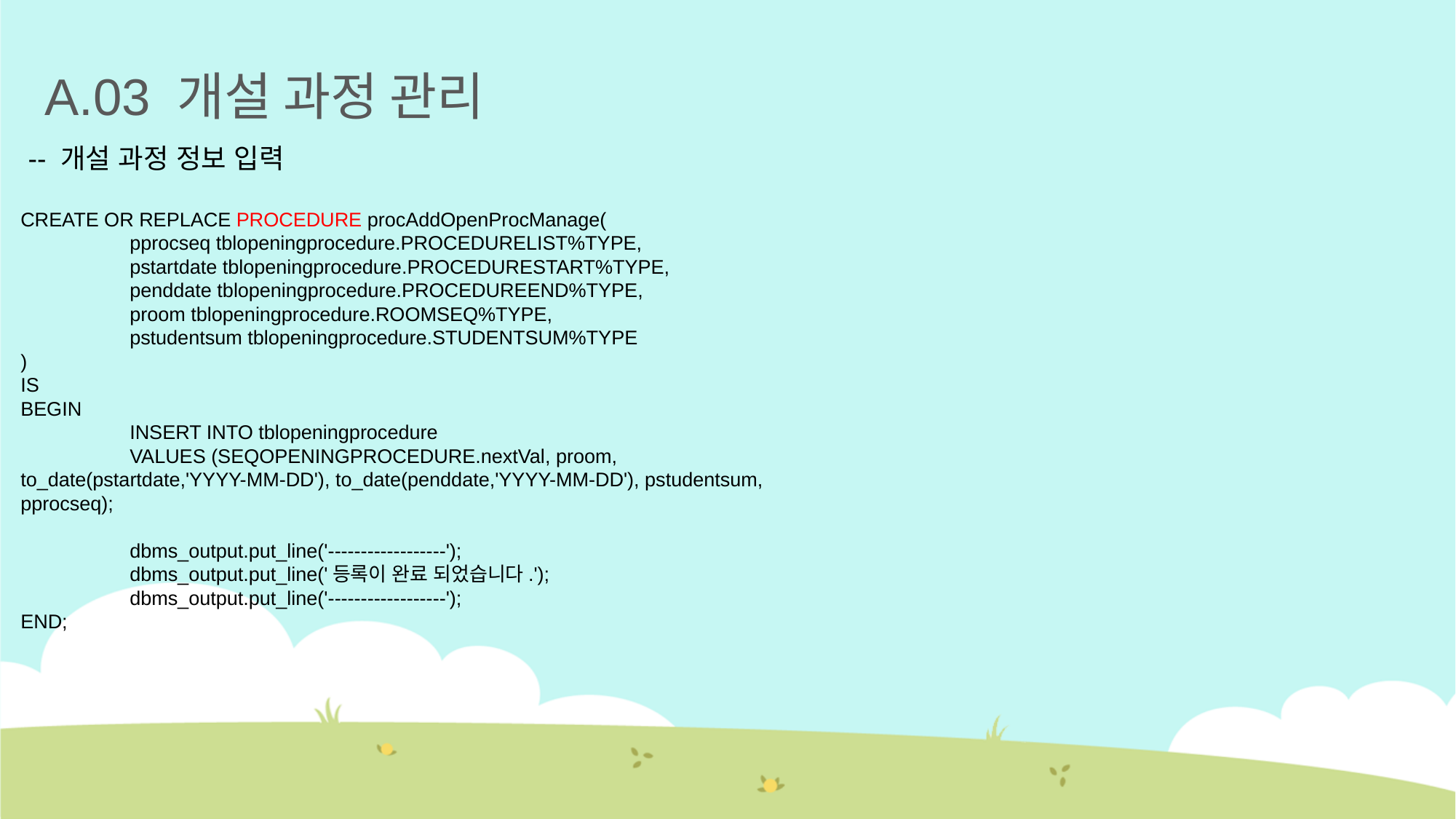

A.03 개설 과정 관리
 -- 개설 과정 정보 입력

CREATE OR REPLACE PROCEDURE procAddOpenProcManage(
	pprocseq tblopeningprocedure.PROCEDURELIST%TYPE,
	pstartdate tblopeningprocedure.PROCEDURESTART%TYPE,
	penddate tblopeningprocedure.PROCEDUREEND%TYPE,
	proom tblopeningprocedure.ROOMSEQ%TYPE,
	pstudentsum tblopeningprocedure.STUDENTSUM%TYPE
)
IS
BEGIN
	INSERT INTO tblopeningprocedure
	VALUES (SEQOPENINGPROCEDURE.nextVal, proom, to_date(pstartdate,'YYYY-MM-DD'), to_date(penddate,'YYYY-MM-DD'), pstudentsum, pprocseq);

	dbms_output.put_line('------------------');
	dbms_output.put_line('등록이 완료 되었습니다.');
	dbms_output.put_line('------------------');
END;